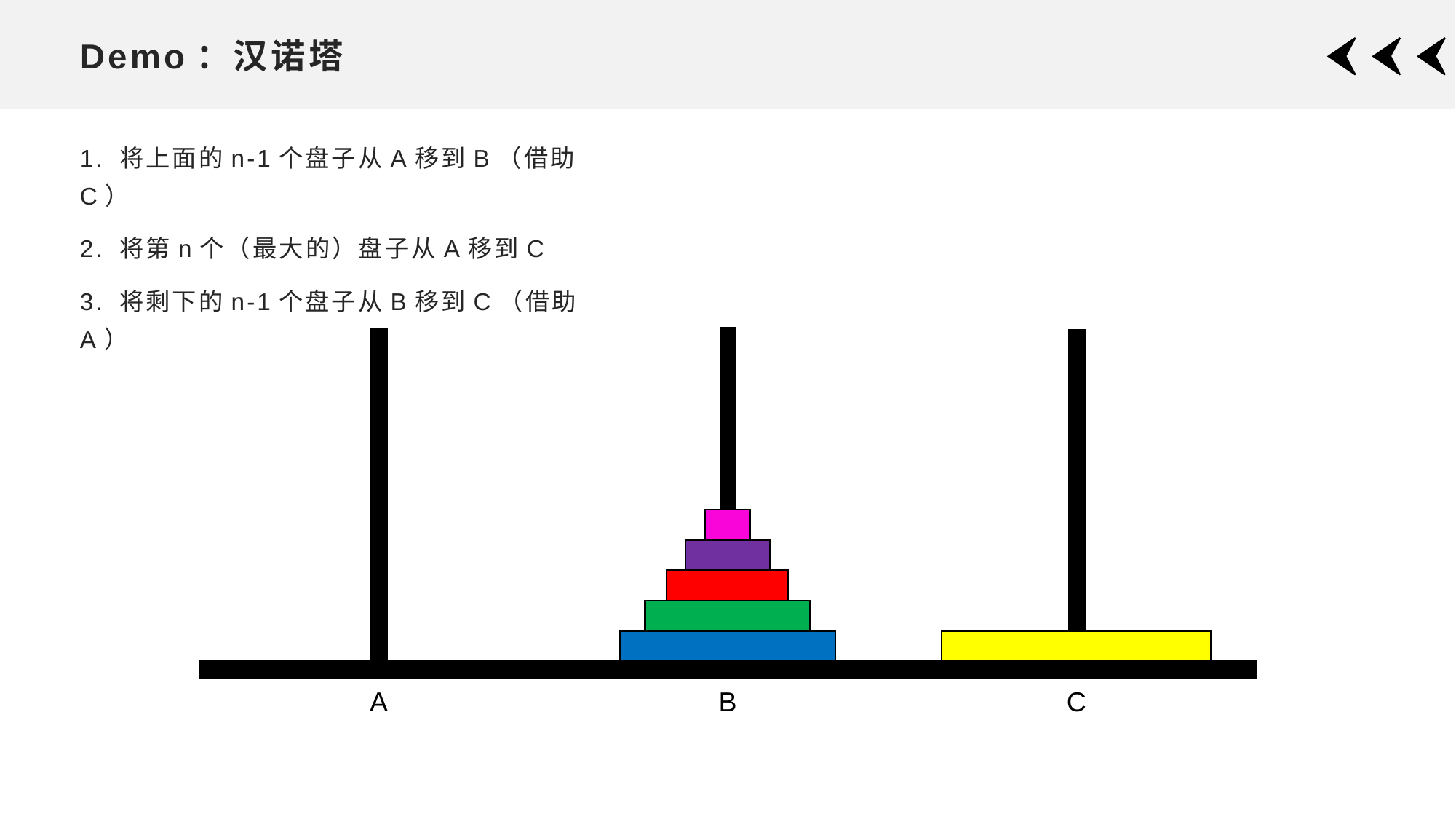

# Demo：汉诺塔
1. 将上面的n-1个盘子从A移到B（借助C）
2. 将第n个（最大的）盘子从A移到C
3. 将剩下的n-1个盘子从B移到C（借助A）

A
B
C